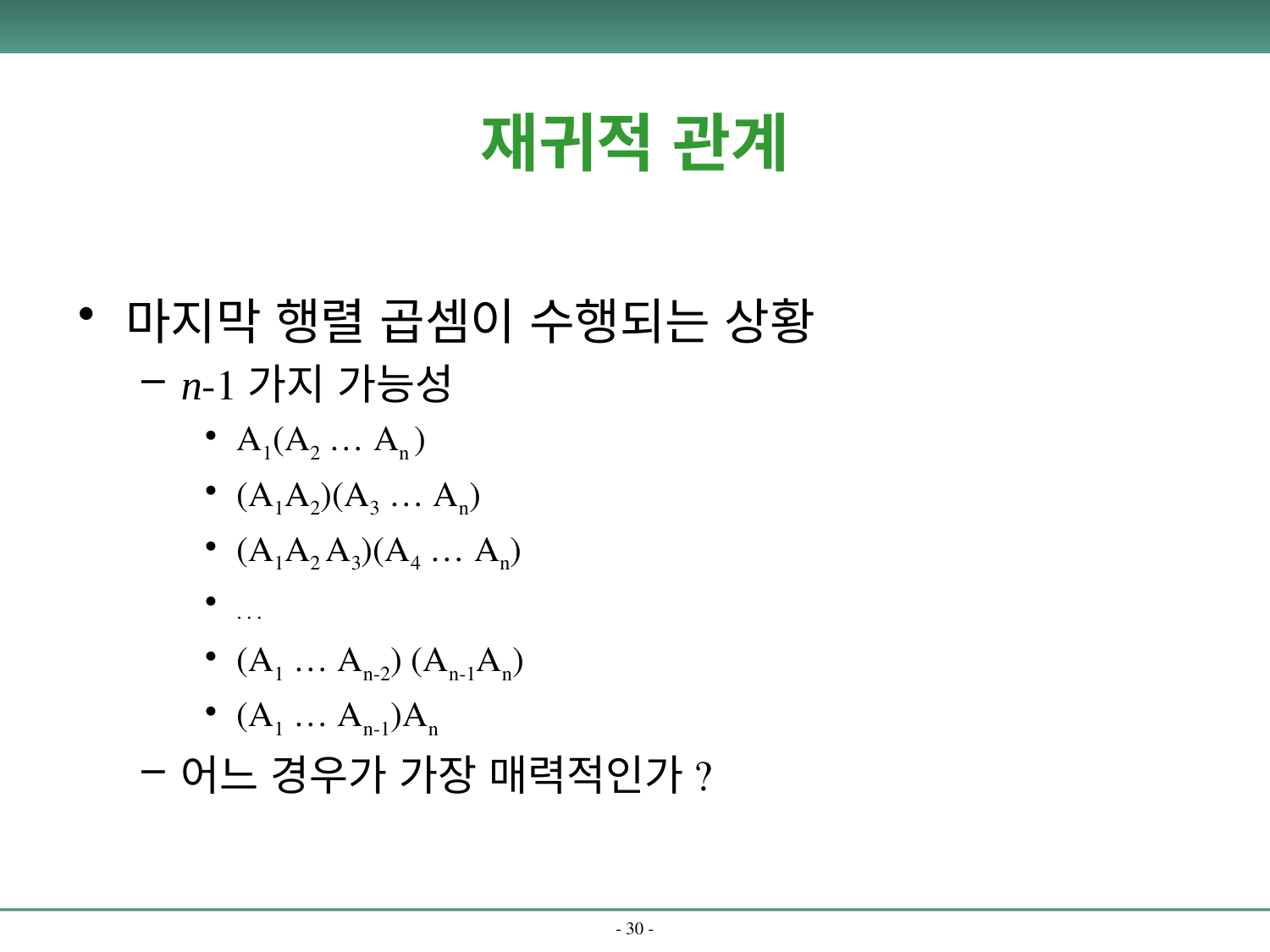

# 재귀적 관계
마지막 행렬 곱셈이 수행되는 상황
n-1가지 가능성
A1(A2 … An )
(A1A2)(A3 … An)
(A1A2 A3)(A4 … An)
∙ ∙ ∙
(A1 … An-2) (An-1An)
(A1 … An-1)An
어느 경우가 가장 매력적인가?